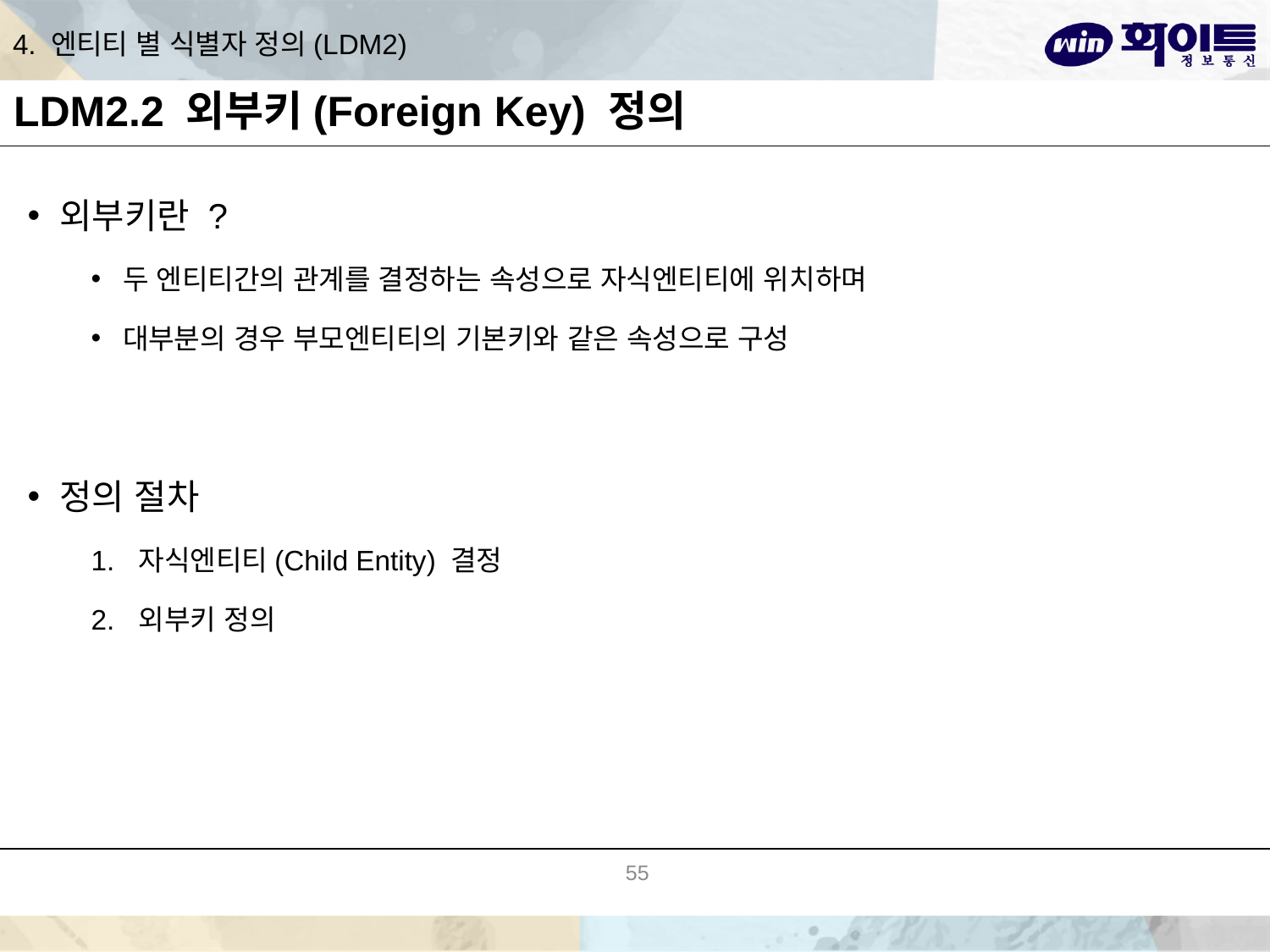

# 4. 엔티티 별 식별자 정의(LDM2)
LDM2.2 외부키(Foreign Key) 정의
외부키란 ?
두 엔티티간의 관계를 결정하는 속성으로 자식엔티티에 위치하며
대부분의 경우 부모엔티티의 기본키와 같은 속성으로 구성

정의 절차
자식엔티티(Child Entity) 결정
외부키 정의
55